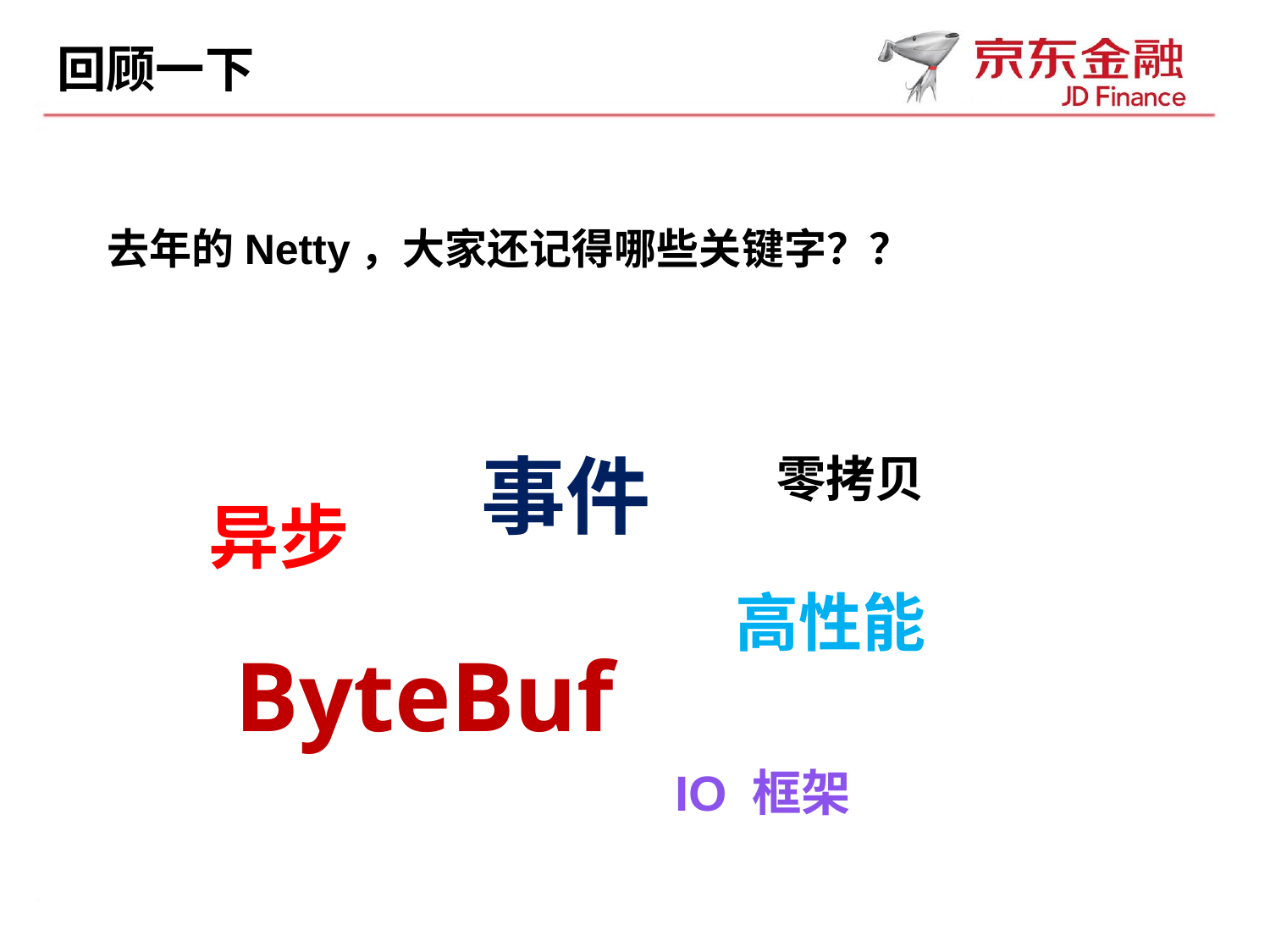

回顾一下
去年的Netty，大家还记得哪些关键字？？
事件
零拷贝
异步
高性能
ByteBuf
IO 框架